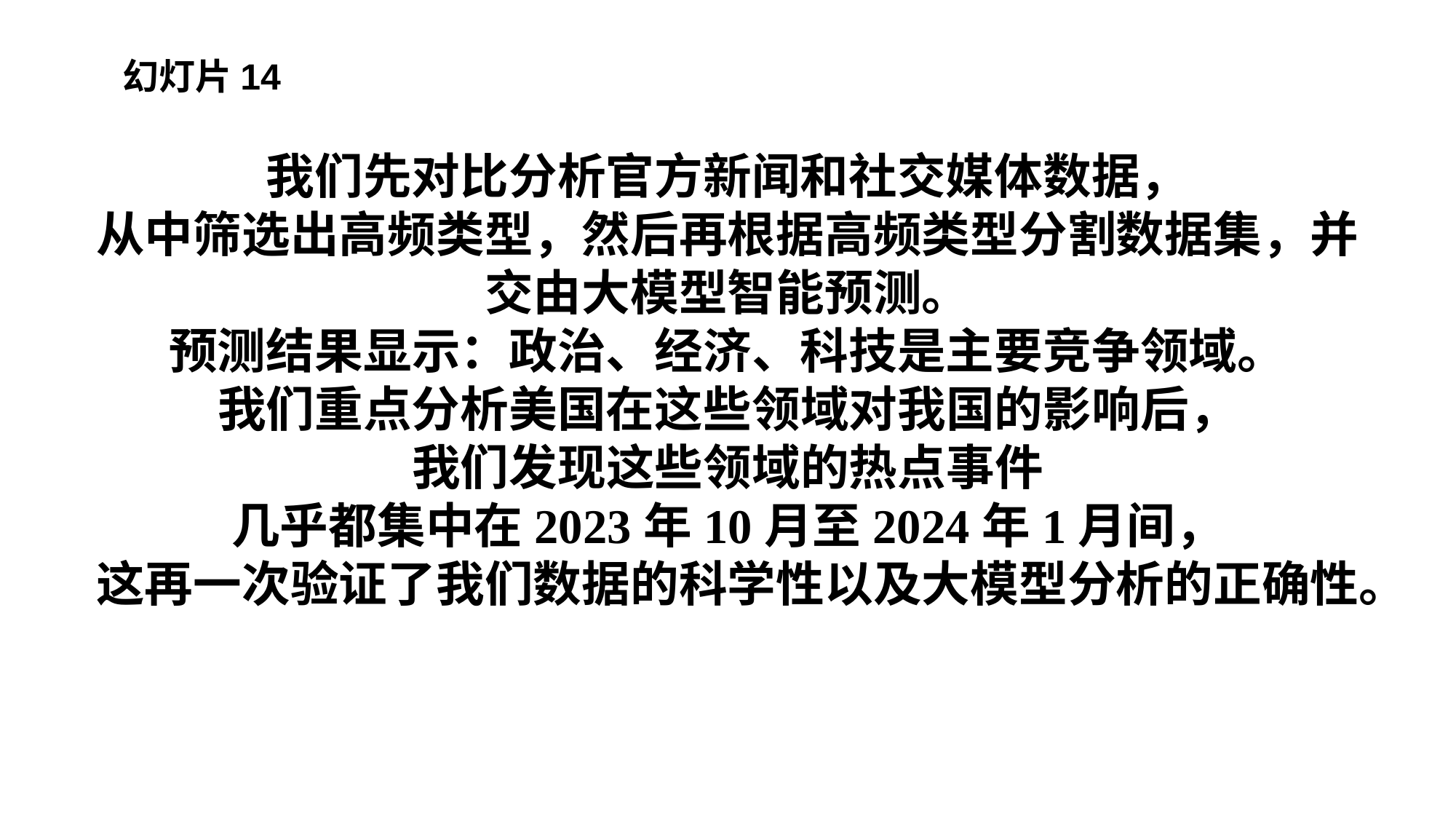

幻灯片14
我们先对比分析官方新闻和社交媒体数据，
从中筛选出高频类型，然后再根据高频类型分割数据集，并交由大模型智能预测。
预测结果显示：政治、经济、科技是主要竞争领域。
我们重点分析美国在这些领域对我国的影响后，
我们发现这些领域的热点事件
几乎都集中在2023年10月至2024年1月间，
这再一次验证了我们数据的科学性以及大模型分析的正确性。